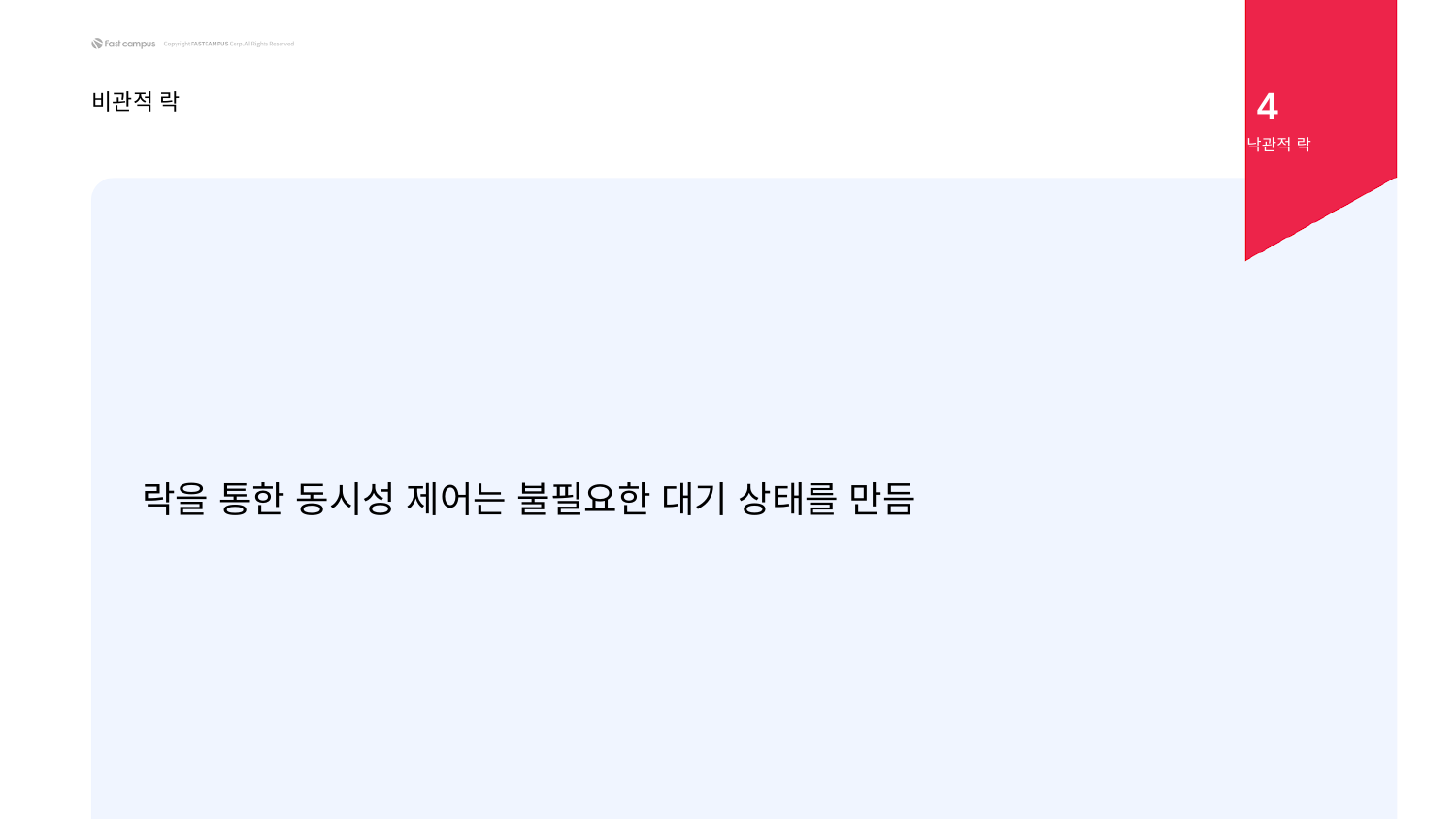

4
비관적 락
낙관적 락
락을 통한 동시성 제어는 불필요한 대기 상태를 만듬